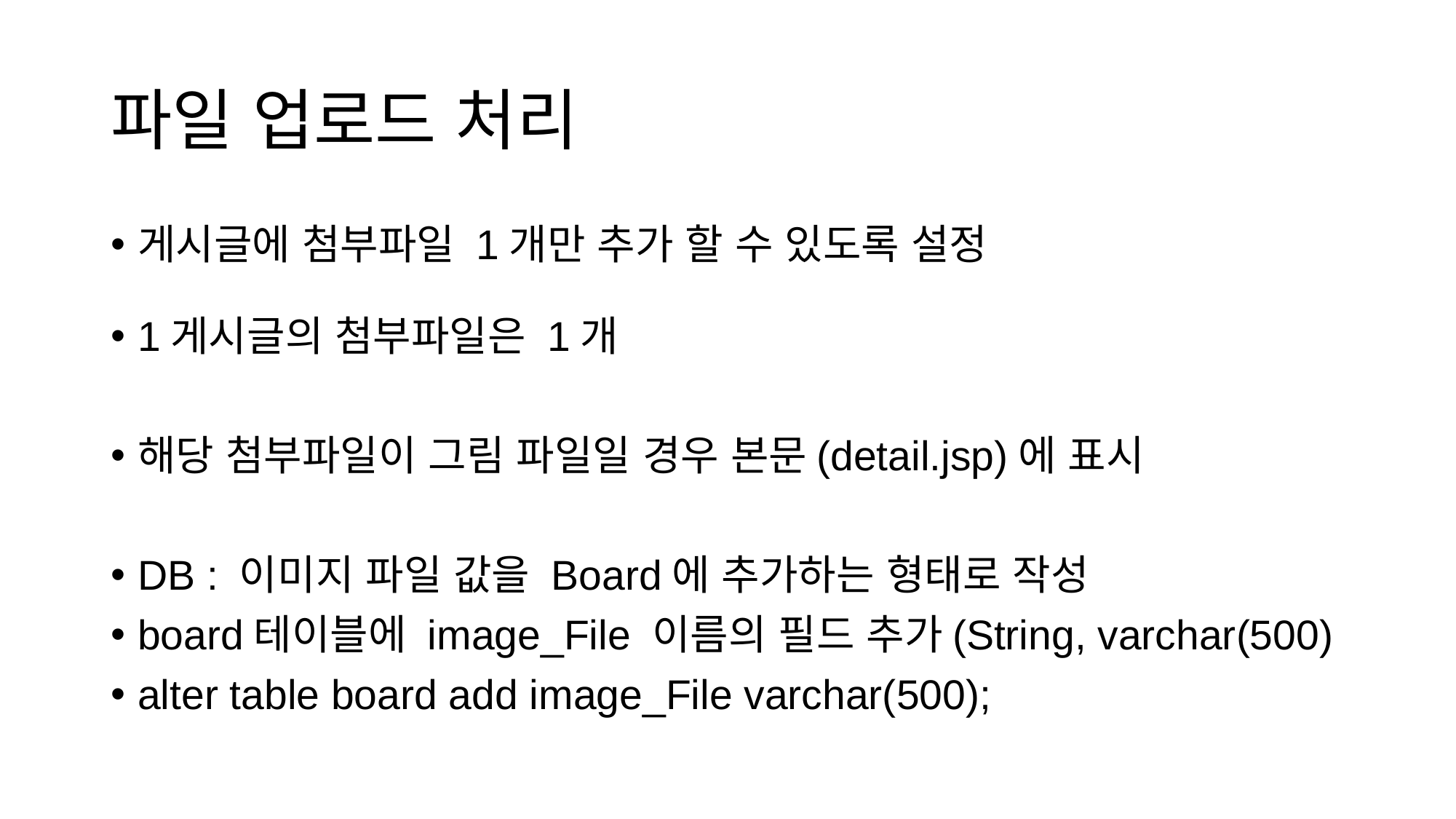

# 파일 업로드 처리
게시글에 첨부파일 1개만 추가 할 수 있도록 설정

1게시글의 첨부파일은 1개

해당 첨부파일이 그림 파일일 경우 본문(detail.jsp)에 표시

DB : 이미지 파일 값을 Board에 추가하는 형태로 작성
board테이블에 image_File 이름의 필드 추가(String, varchar(500)
alter table board add image_File varchar(500);